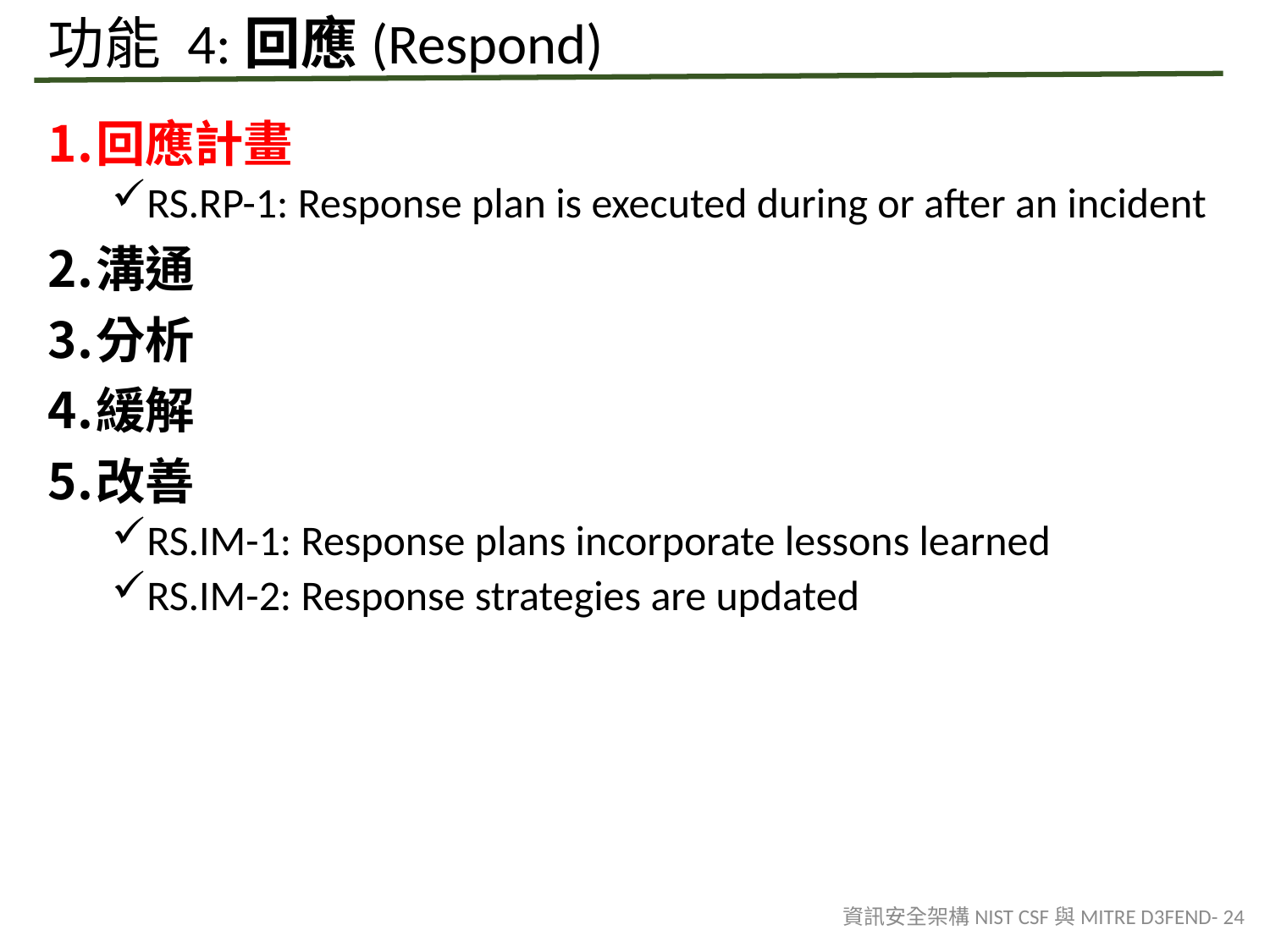

# 功能 4:回應(Respond)
回應計畫
RS.RP-1: Response plan is executed during or after an incident
溝通
分析
緩解
改善
RS.IM-1: Response plans incorporate lessons learned
RS.IM-2: Response strategies are updated

資訊安全架構NIST CSF與MITRE D3FEND- 24